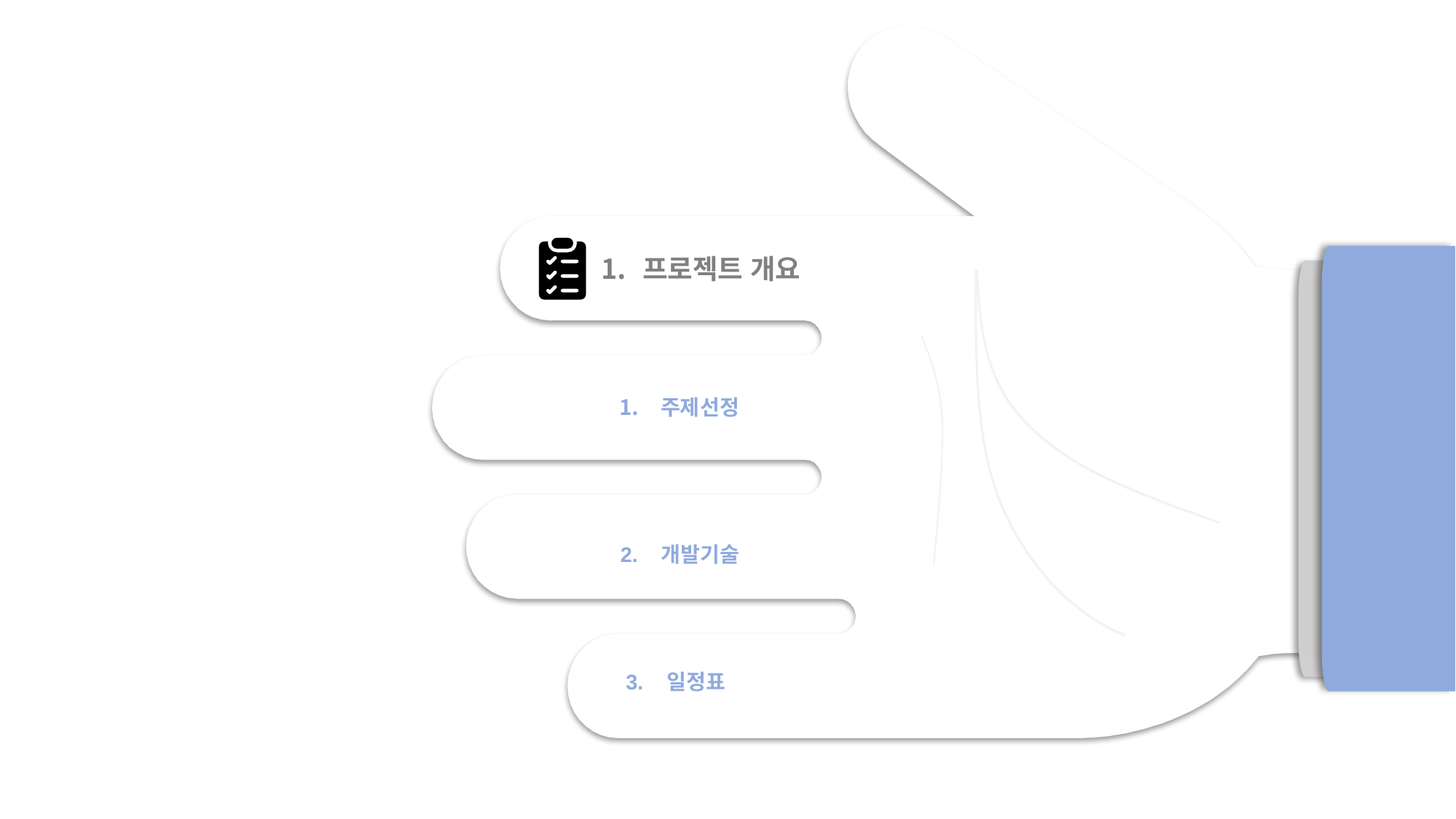

프로젝트 개요

주제선정
2.   개발기술
3.   일정표